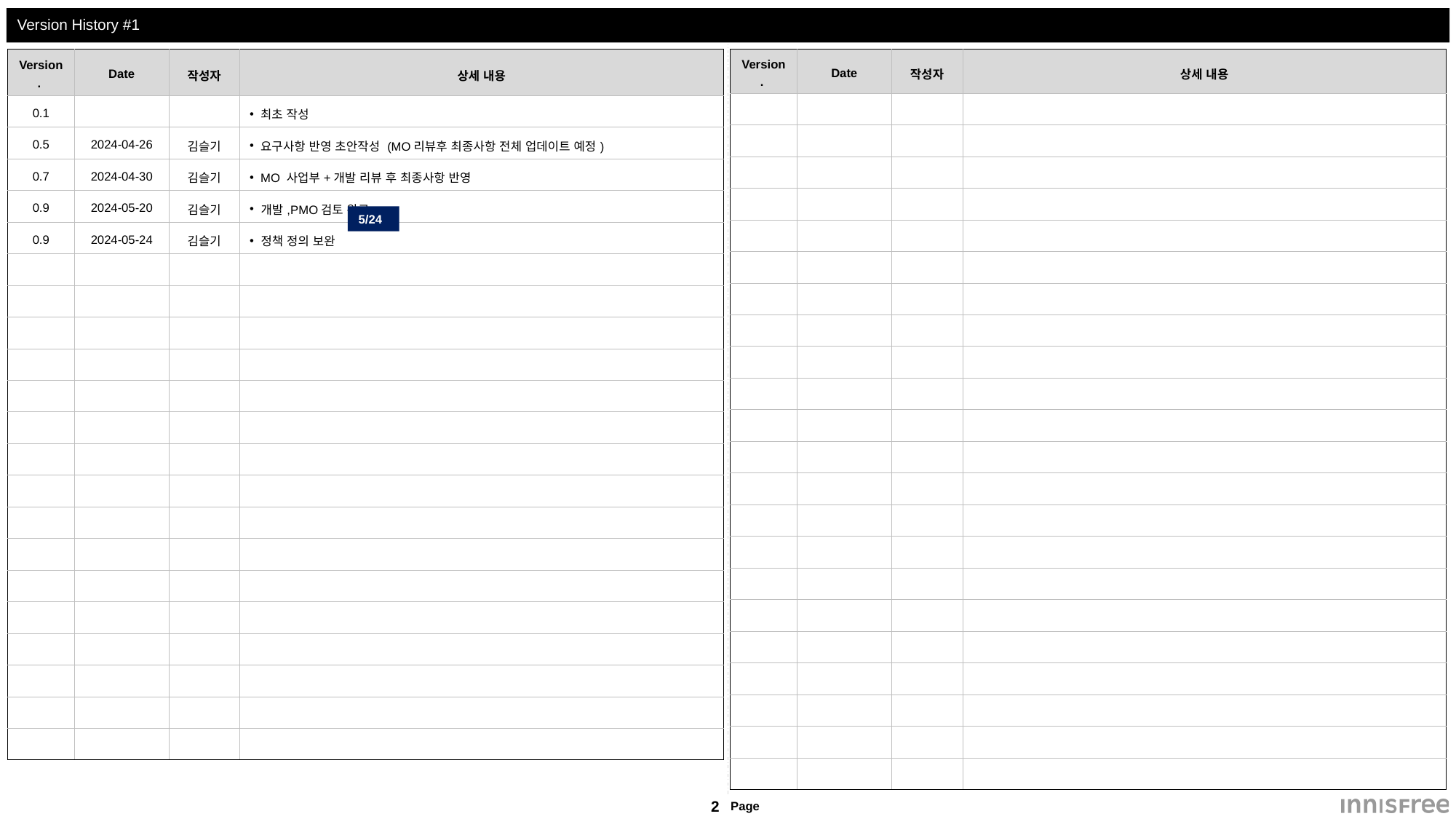

# Version History #1
| Version. | Date | 작성자 | 상세 내용 |
| --- | --- | --- | --- |
| 0.1 |  |  | 최초 작성 |
| 0.5 | 2024-04-26 | 김슬기 | 요구사항 반영 초안작성 (MO리뷰후 최종사항 전체 업데이트 예정) |
| 0.7 | 2024-04-30 | 김슬기 | MO 사업부+개발 리뷰 후 최종사항 반영 |
| 0.9 | 2024-05-20 | 김슬기 | 개발,PMO검토 완료 |
| 0.9 | 2024-05-24 | 김슬기 | 정책 정의 보완 |
|  |  |  |  |
|  |  |  |  |
|  |  |  |  |
|  |  |  |  |
|  |  |  |  |
|  |  |  |  |
|  |  |  |  |
|  |  |  |  |
|  |  |  |  |
|  |  |  |  |
|  |  |  |  |
|  |  |  |  |
|  |  |  |  |
|  |  |  |  |
|  |  |  |  |
|  |  |  |  |
| Version. | Date | 작성자 | 상세 내용 |
| --- | --- | --- | --- |
|  |  |  |  |
|  |  |  |  |
|  |  |  |  |
|  |  |  |  |
|  |  |  |  |
|  |  |  |  |
|  |  |  |  |
|  |  |  |  |
|  |  |  |  |
|  |  |  |  |
|  |  |  |  |
|  |  |  |  |
|  |  |  |  |
|  |  |  |  |
|  |  |  |  |
|  |  |  |  |
|  |  |  |  |
|  |  |  |  |
|  |  |  |  |
|  |  |  |  |
|  |  |  |  |
|  |  |  |  |
5/24